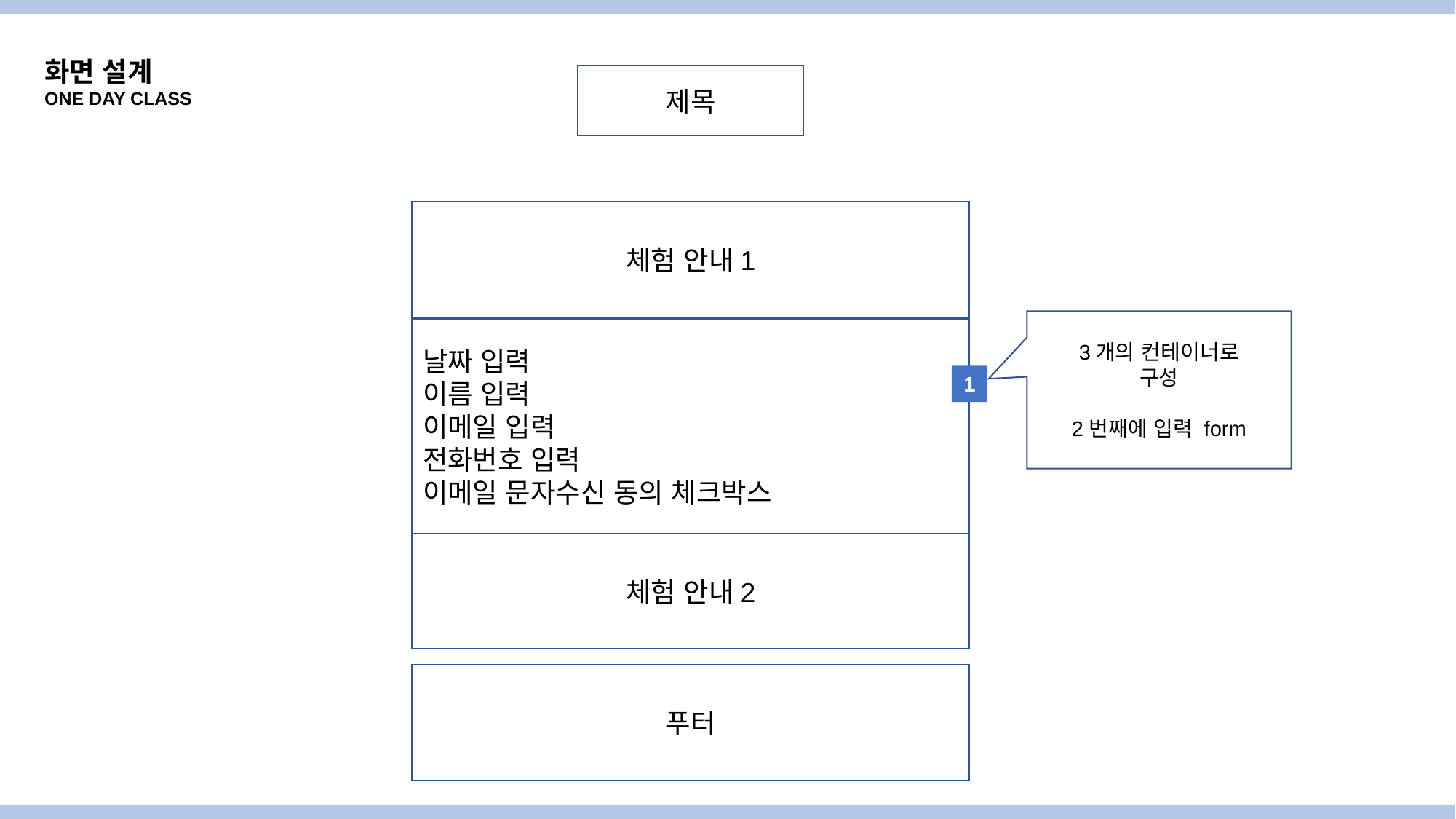

화면 설계
ONE DAY CLASS
제목
체험 안내1
3개의 컨테이너로
구성

2번째에 입력 form
날짜 입력
이름 입력
이메일 입력
전화번호 입력
이메일 문자수신 동의 체크박스
1
체험 안내2
푸터